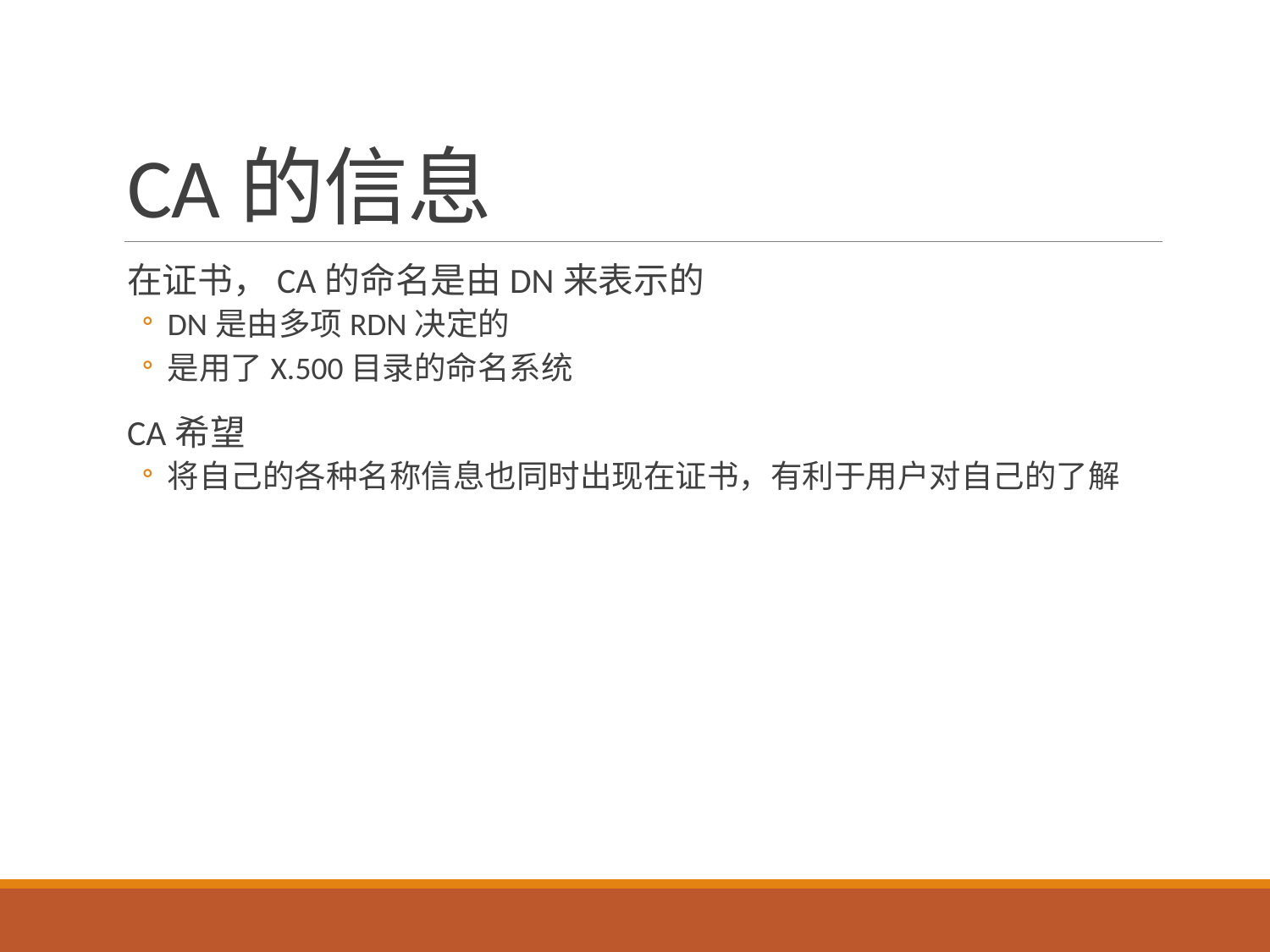

# CA的信息
在证书，CA的命名是由DN来表示的
DN是由多项RDN决定的
是用了X.500目录的命名系统
CA希望
将自己的各种名称信息也同时出现在证书，有利于用户对自己的了解

60